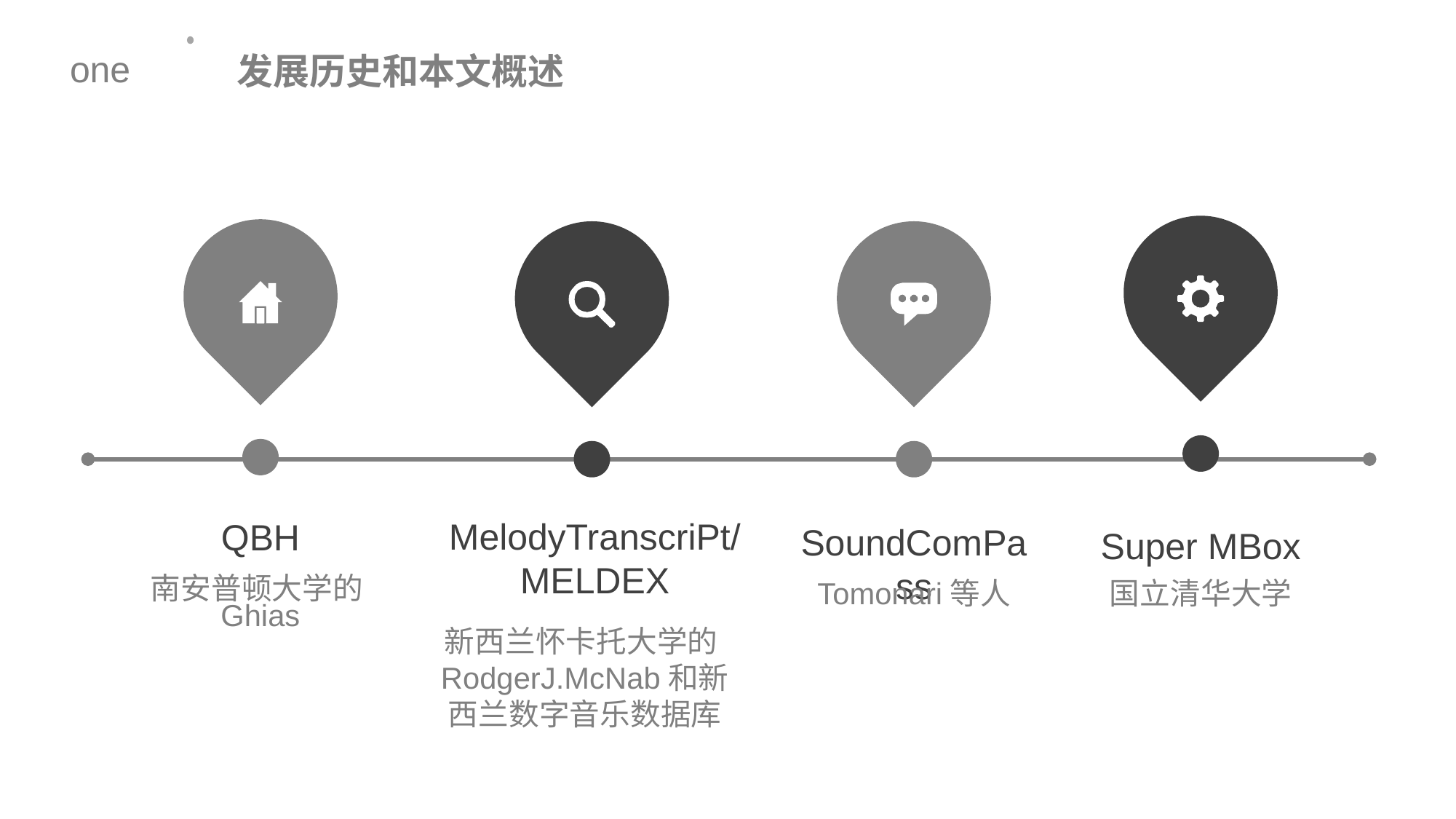

发展历史和本文概述

one

MelodyTranscriPt/MELDEX
新西兰怀卡托大学的RodgerJ.McNab和新西兰数字音乐数据库
QBH
南安普顿大学的Ghias
SoundComPass
Tomonari等人
Super MBox
国立清华大学